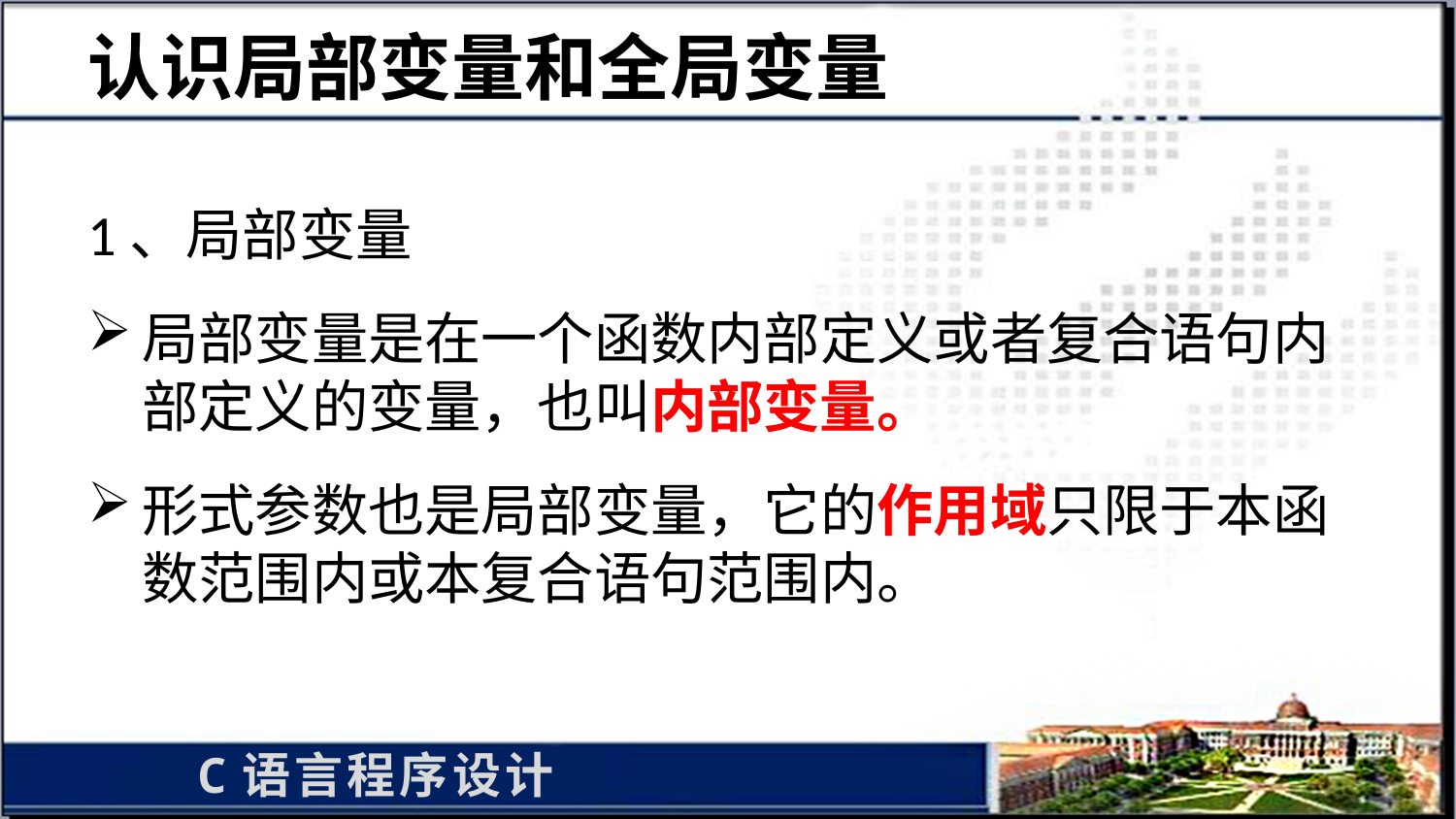

# 认识局部变量和全局变量
1、局部变量
局部变量是在一个函数内部定义或者复合语句内部定义的变量，也叫内部变量。
形式参数也是局部变量，它的作用域只限于本函数范围内或本复合语句范围内。